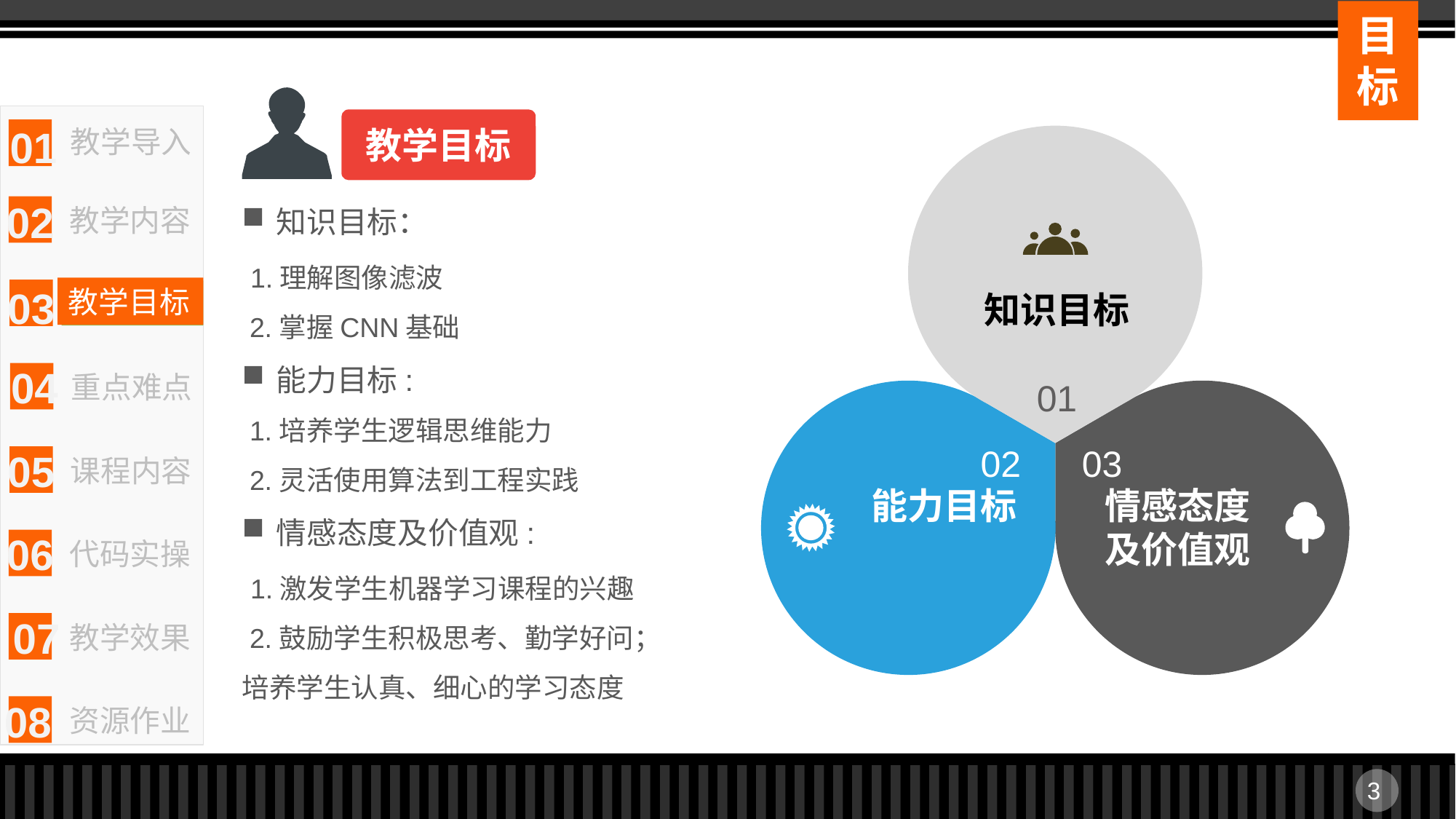

目标

教学目标

知识目标
01
02
03
能力目标
情感态度
及价值观

知识目标：
 1.理解图像滤波
 2.掌握CNN基础
能力目标:
 1.培养学生逻辑思维能力
 2.灵活使用算法到工程实践
情感态度及价值观:
 1.激发学生机器学习课程的兴趣
 2.鼓励学生积极思考、勤学好问；培养学生认真、细心的学习态度